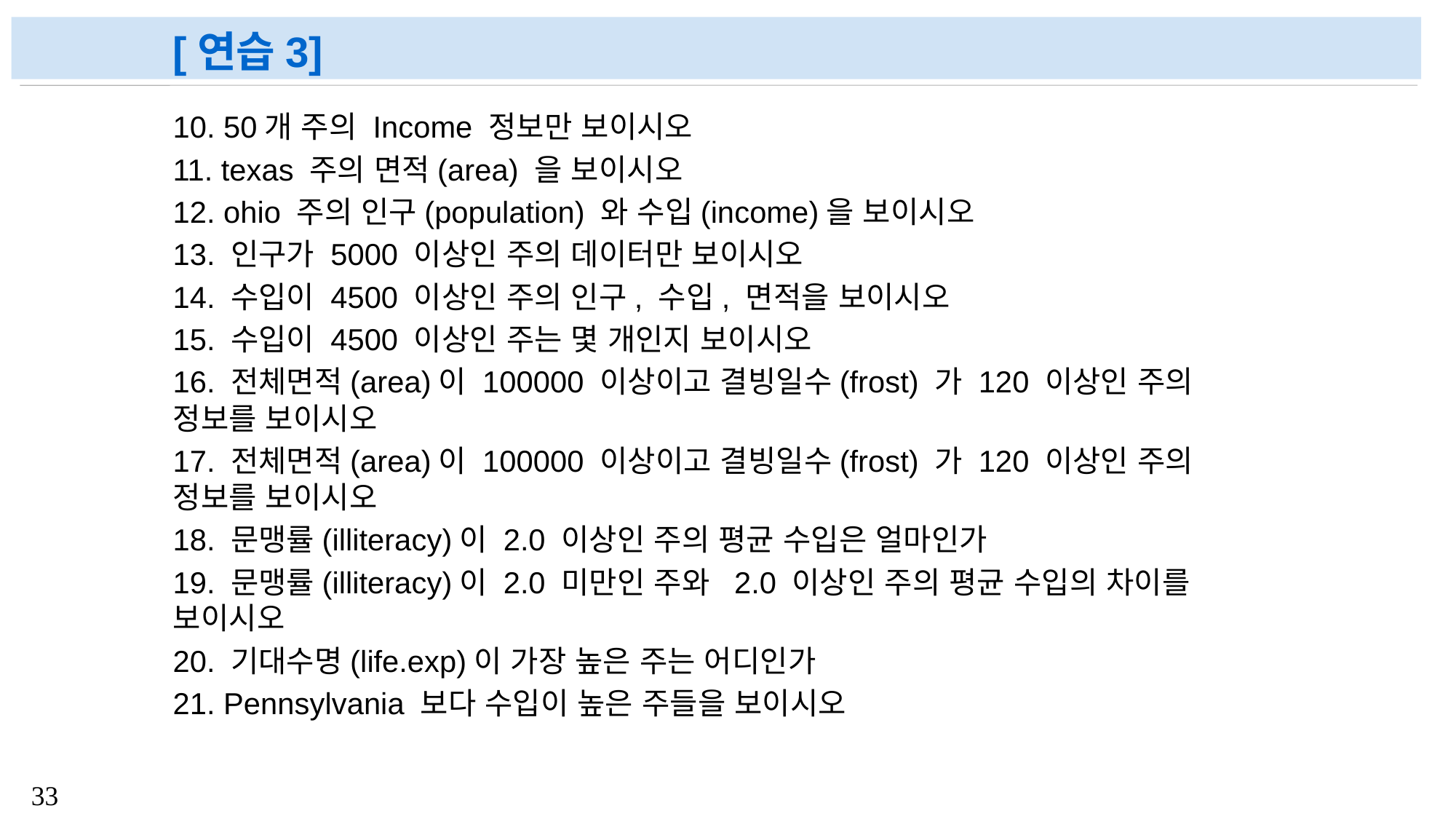

# [연습3]
10. 50개 주의 Income 정보만 보이시오
11. texas 주의 면적(area) 을 보이시오
12. ohio 주의 인구(population) 와 수입(income)을 보이시오
13. 인구가 5000 이상인 주의 데이터만 보이시오
14. 수입이 4500 이상인 주의 인구, 수입, 면적을 보이시오
15. 수입이 4500 이상인 주는 몇 개인지 보이시오
16. 전체면적(area)이 100000 이상이고 결빙일수(frost) 가 120 이상인 주의 정보를 보이시오
17. 전체면적(area)이 100000 이상이고 결빙일수(frost) 가 120 이상인 주의 정보를 보이시오
18. 문맹률(illiteracy)이 2.0 이상인 주의 평균 수입은 얼마인가
19. 문맹률(illiteracy)이 2.0 미만인 주와  2.0 이상인 주의 평균 수입의 차이를 보이시오
20. 기대수명(life.exp)이 가장 높은 주는 어디인가
21. Pennsylvania 보다 수입이 높은 주들을 보이시오